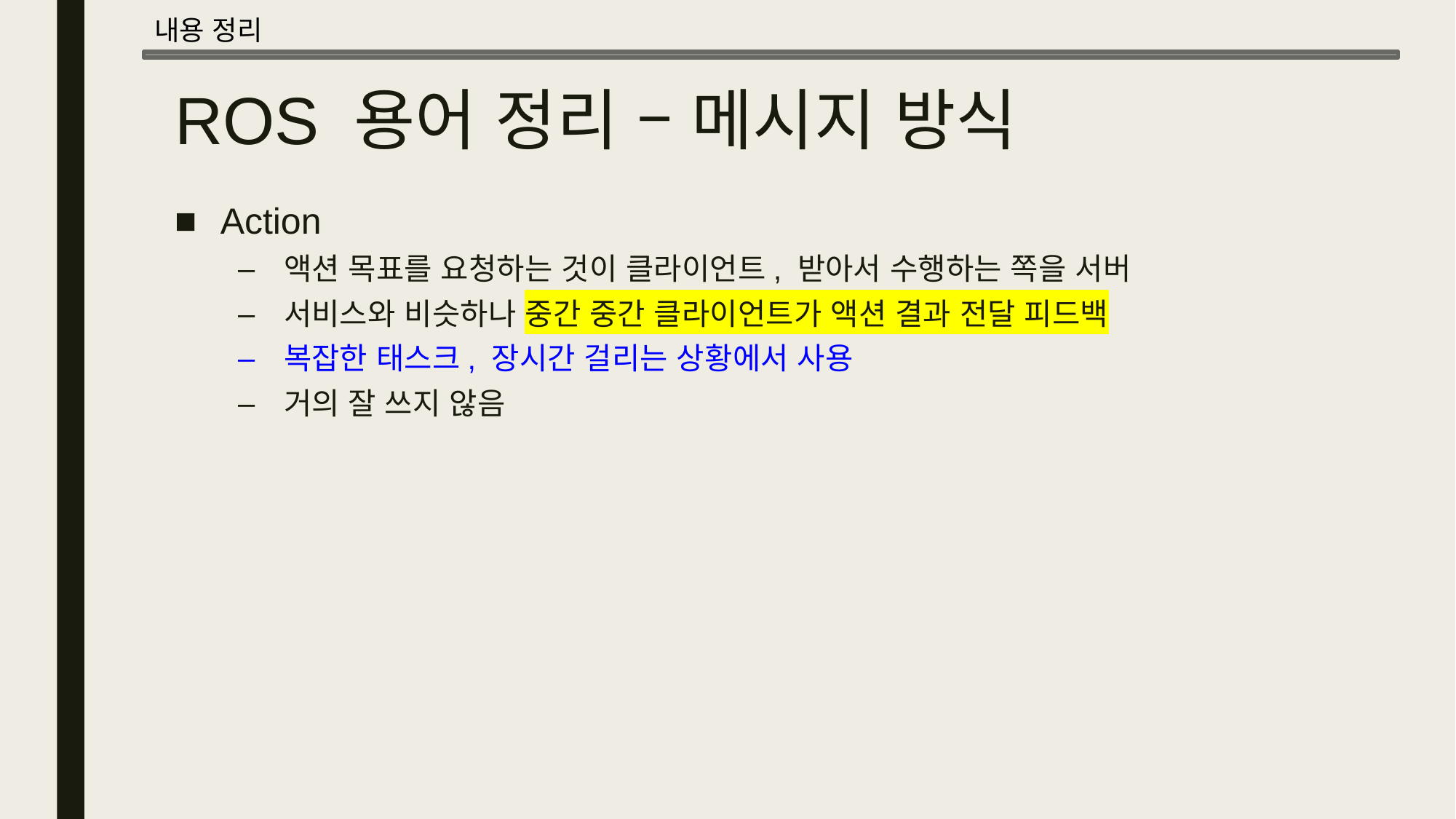

내용 정리

# ROS 용어 정리 – 메시지 방식
Action
액션 목표를 요청하는 것이 클라이언트, 받아서 수행하는 쪽을 서버
서비스와 비슷하나 중간 중간 클라이언트가 액션 결과 전달 피드백
복잡한 태스크, 장시간 걸리는 상황에서 사용
거의 잘 쓰지 않음